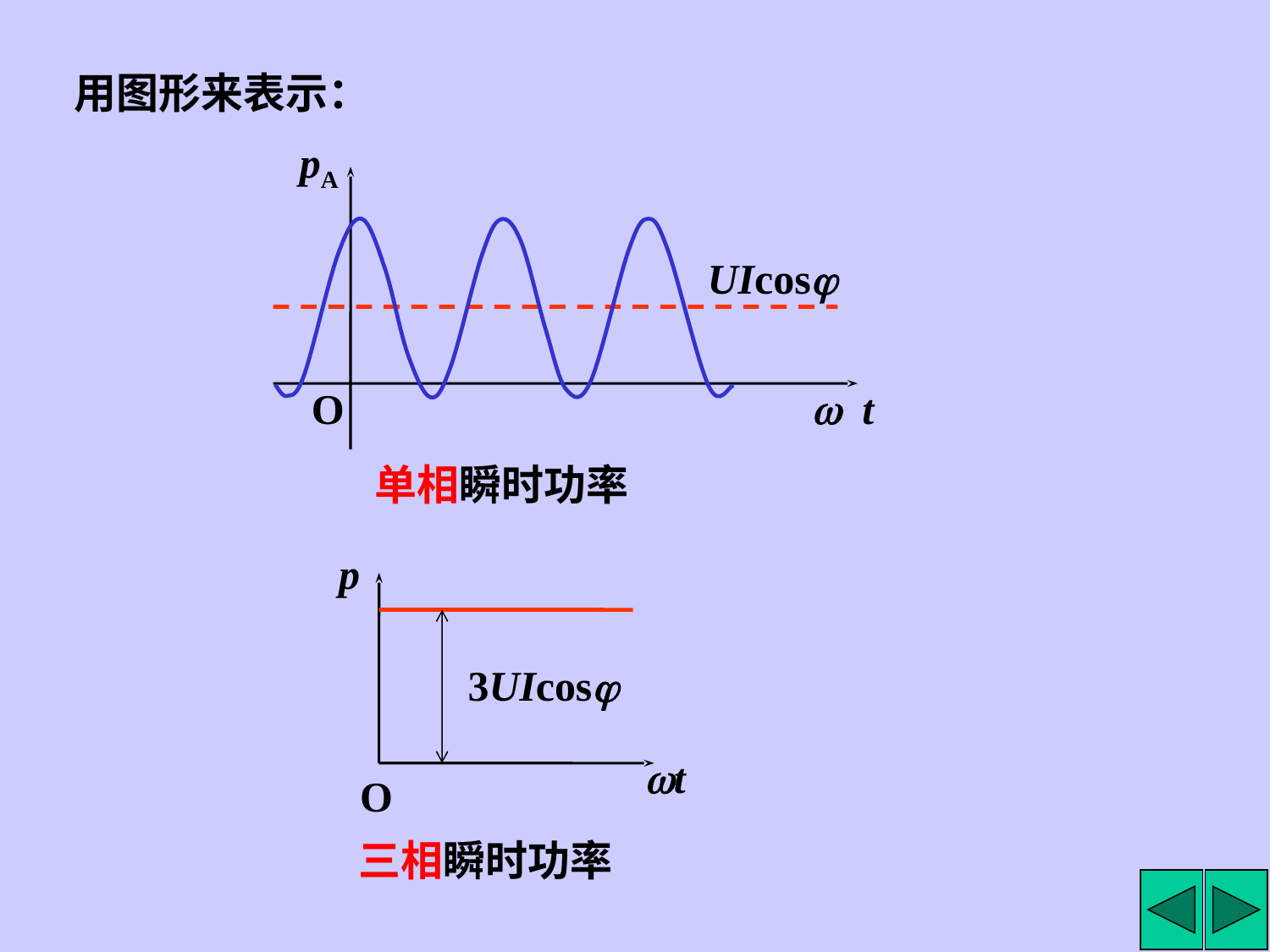

用图形来表示：
pA

UIcosϕ

O
ω t

单相瞬时功率
p

3UIcosϕ
ωt
O

三相瞬时功率